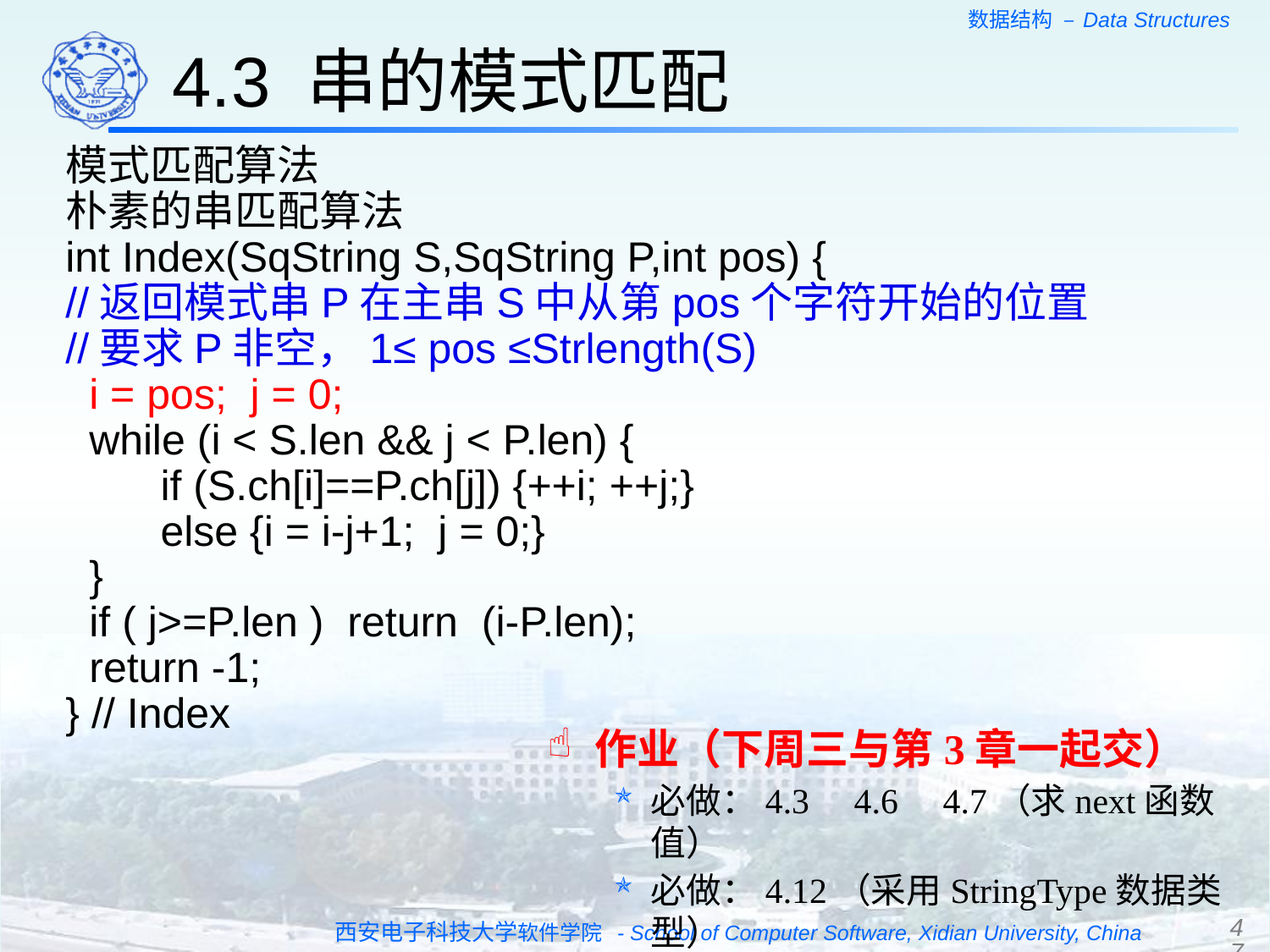

4.3 串的模式匹配
模式匹配算法
朴素的串匹配算法
int Index(SqString S,SqString P,int pos) {
//返回模式串P在主串S中从第pos个字符开始的位置
//要求P非空，1≤ pos ≤Strlength(S)
  i = pos;  j = 0;
  while (i < S.len && j < P.len) {
        if (S.ch[i]==P.ch[j]) {++i; ++j;}
        else {i = i-j+1;  j = 0;}
  }
  if ( j>=P.len )  return  (i-P.len);
  return -1;
} // Index
作业（下周三与第3章一起交）
必做：4.3     4.6     4.7（求next函数值）
必做：4.12（采用StringType数据类型）
选做：4.10（采用StringType数据类型）
47